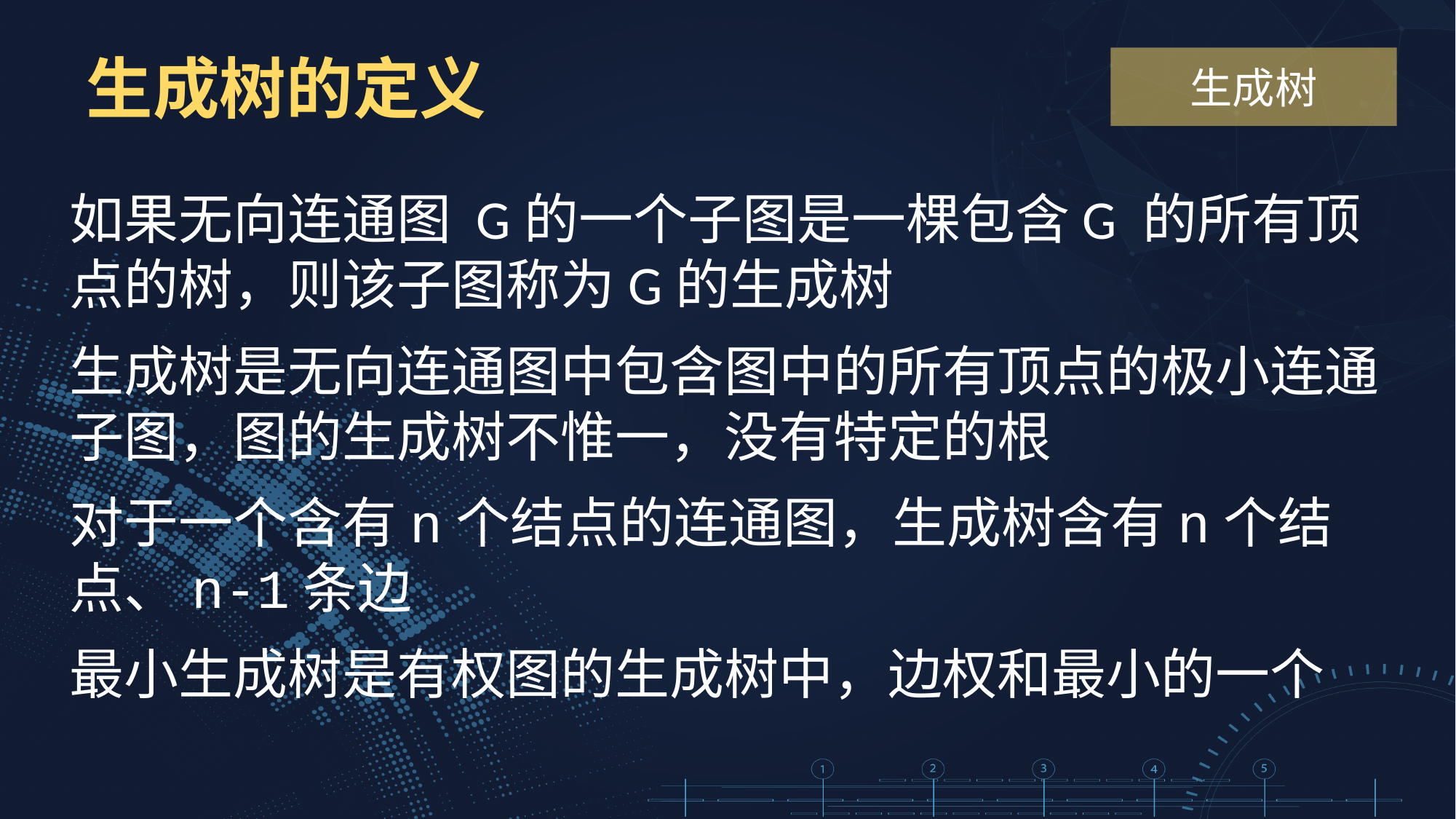

生成树的定义
生成树
如果无向连通图 G的一个子图是一棵包含G 的所有顶点的树，则该子图称为G的生成树
生成树是无向连通图中包含图中的所有顶点的极小连通子图，图的生成树不惟一，没有特定的根
对于一个含有n个结点的连通图，生成树含有n个结点、n-1条边
最小生成树是有权图的生成树中，边权和最小的一个